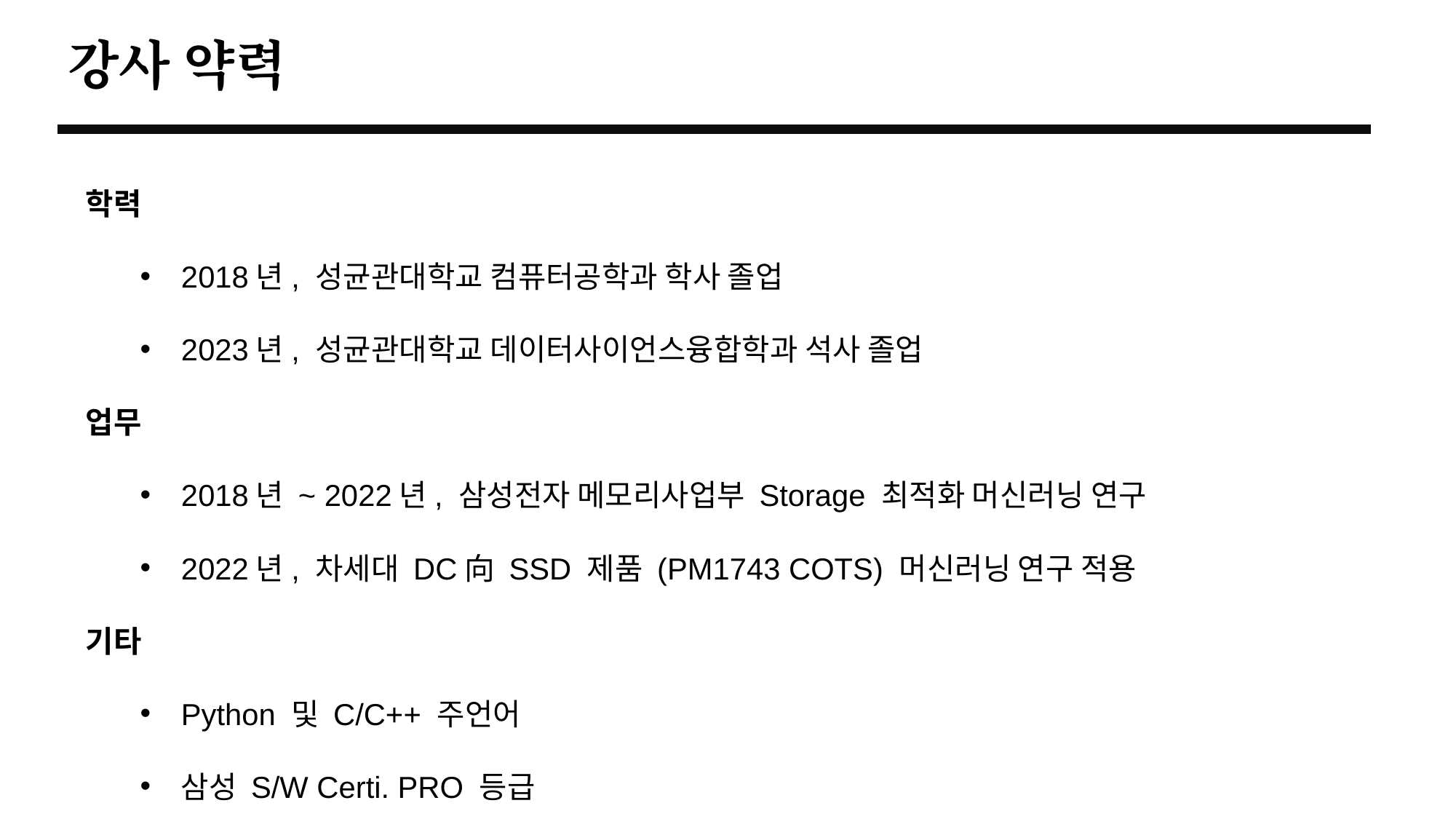

강사 약력
학력
2018년, 성균관대학교 컴퓨터공학과 학사 졸업
2023년, 성균관대학교 데이터사이언스융합학과 석사 졸업
업무
2018년 ~ 2022년, 삼성전자 메모리사업부 Storage 최적화 머신러닝 연구
2022년, 차세대 DC向 SSD 제품 (PM1743 COTS) 머신러닝 연구 적용
기타
Python 및 C/C++ 주언어
삼성 S/W Certi. PRO 등급